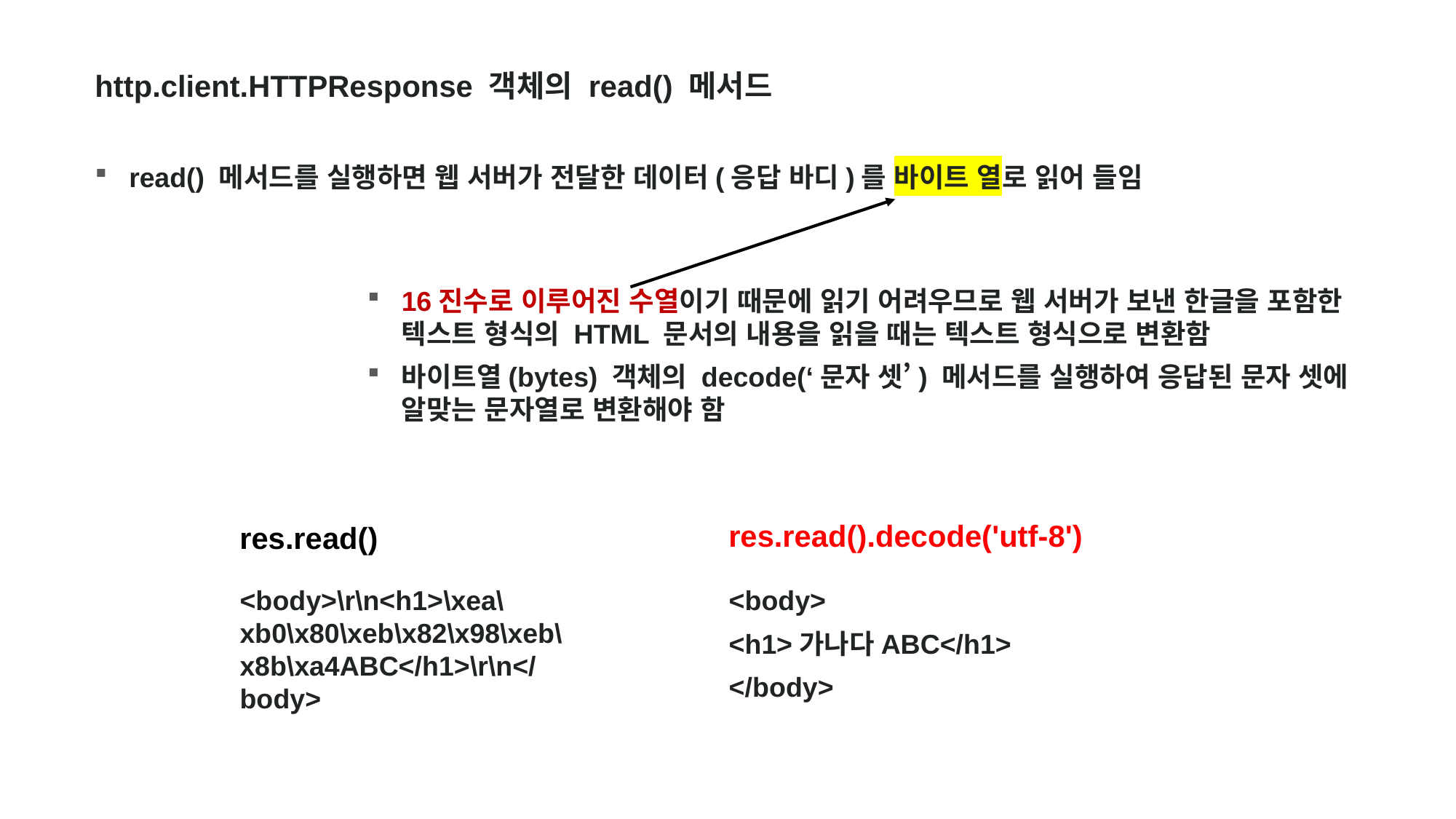

http.client.HTTPResponse 객체의 read() 메서드
read() 메서드를 실행하면 웹 서버가 전달한 데이터(응답 바디)를 바이트 열로 읽어 들임
16진수로 이루어진 수열이기 때문에 읽기 어려우므로 웹 서버가 보낸 한글을 포함한 텍스트 형식의 HTML 문서의 내용을 읽을 때는 텍스트 형식으로 변환함
바이트열(bytes) 객체의 decode(‘문자 셋’) 메서드를 실행하여 응답된 문자 셋에 알맞는 문자열로 변환해야 함
res.read().decode('utf-8')
res.read()
<body>\r\n<h1>\xea\
xb0\x80\xeb\x82\x98\xeb\x8b\xa4ABC</h1>\r\n</body>
<body>
<h1>가나다ABC</h1>
</body>